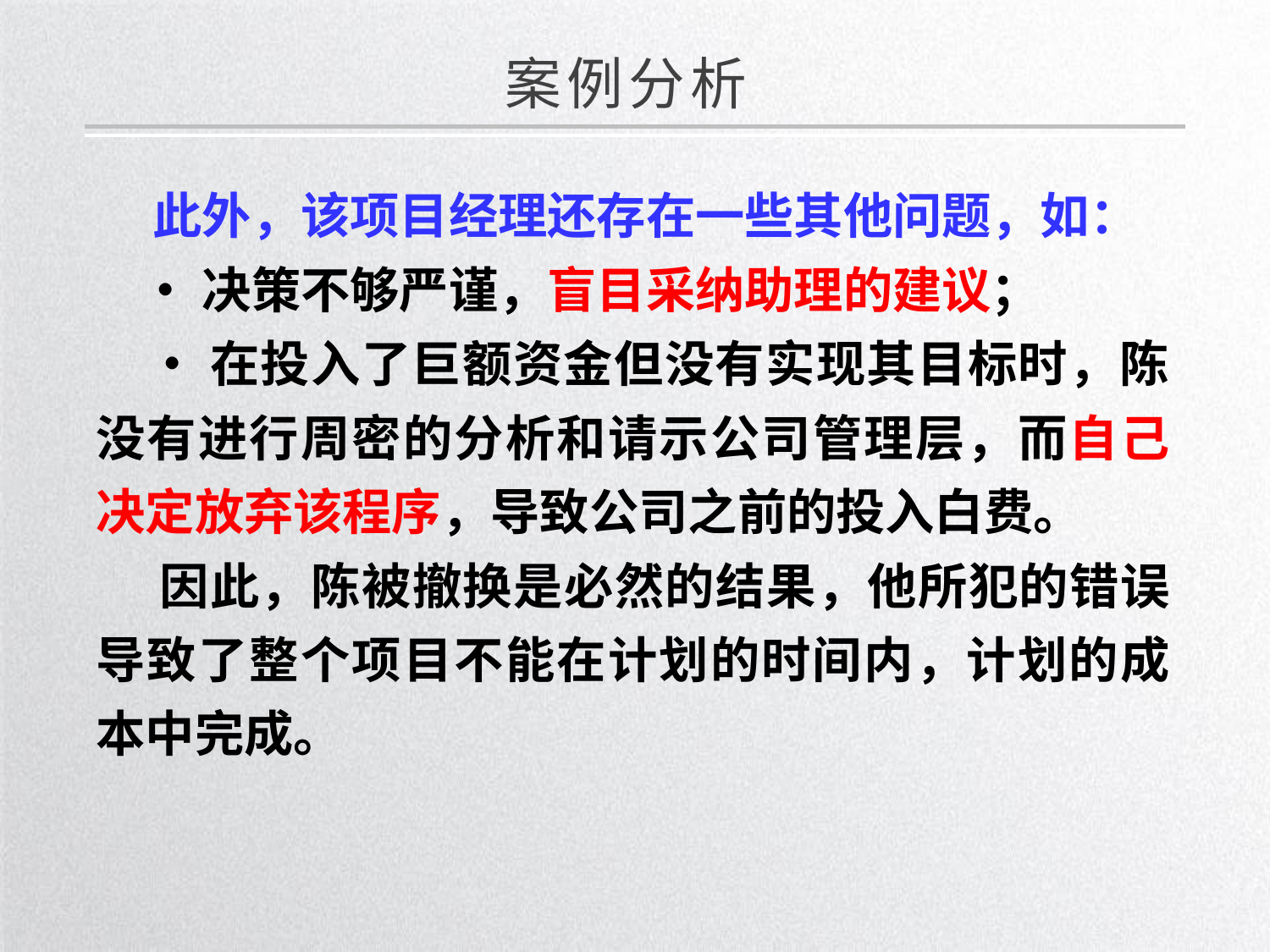

案例分析
    此外，该项目经理还存在一些其他问题，如：
    •决策不够严谨，盲目采纳助理的建议；
    •在投入了巨额资金但没有实现其目标时，陈没有进行周密的分析和请示公司管理层，而自己决定放弃该程序，导致公司之前的投入白费。
    因此，陈被撤换是必然的结果，他所犯的错误导致了整个项目不能在计划的时间内，计划的成本中完成。